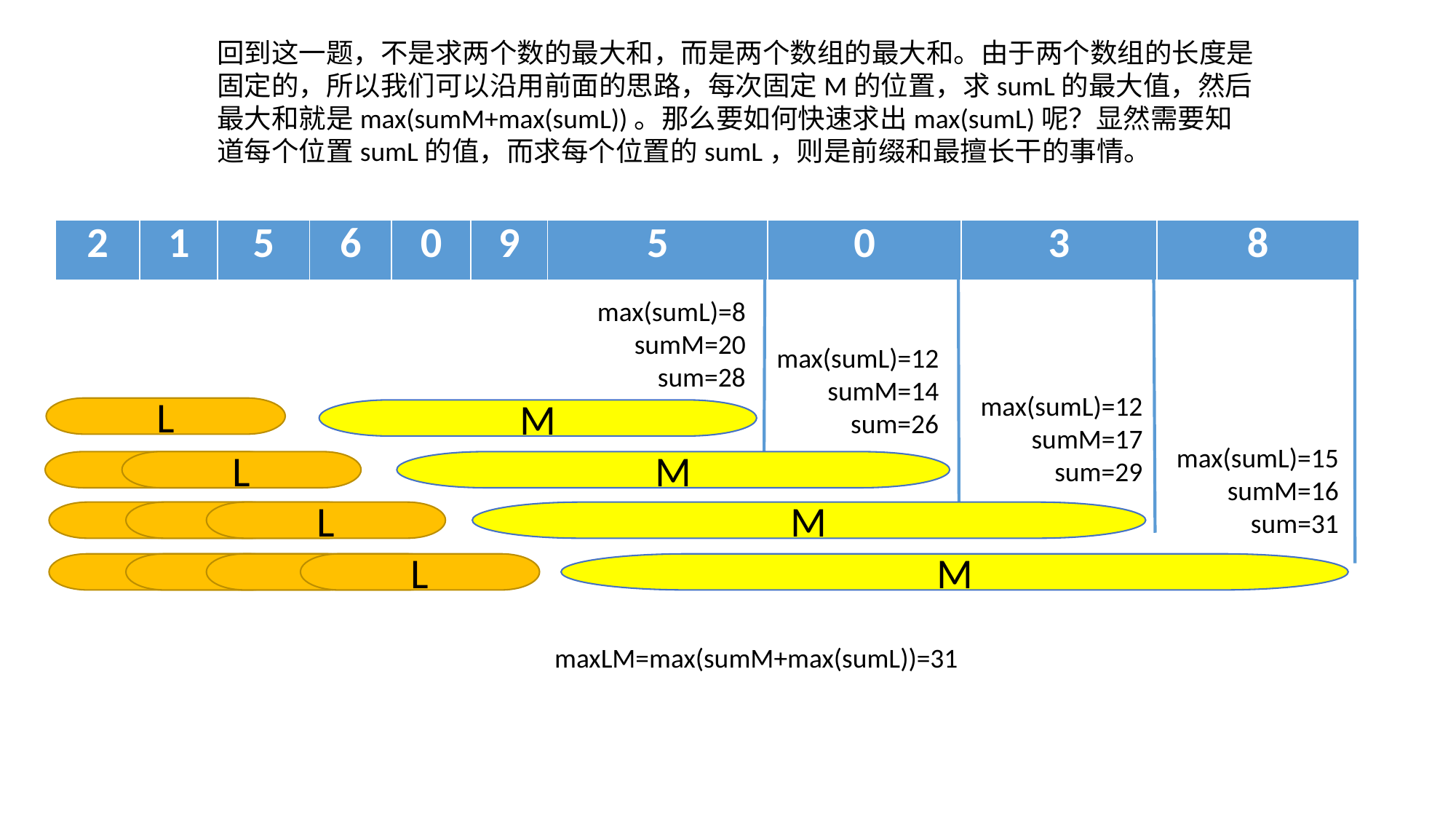

回到这一题，不是求两个数的最大和，而是两个数组的最大和。由于两个数组的长度是固定的，所以我们可以沿用前面的思路，每次固定M的位置，求sumL的最大值，然后最大和就是max(sumM+max(sumL))。那么要如何快速求出max(sumL)呢？显然需要知道每个位置sumL的值，而求每个位置的sumL，则是前缀和最擅长干的事情。
| 2 | 1 | 5 | 6 | 0 | 9 | 5 | 0 | 3 | 8 |
| --- | --- | --- | --- | --- | --- | --- | --- | --- | --- |
max(sumL)=8
sumM=20
sum=28
max(sumL)=12
sumM=14
sum=26
max(sumL)=12
sumM=17
sum=29
L
M
max(sumL)=15
sumM=16
sum=31
L
L
M
L
L
L
M
L
L
L
L
M
maxLM=max(sumM+max(sumL))=31